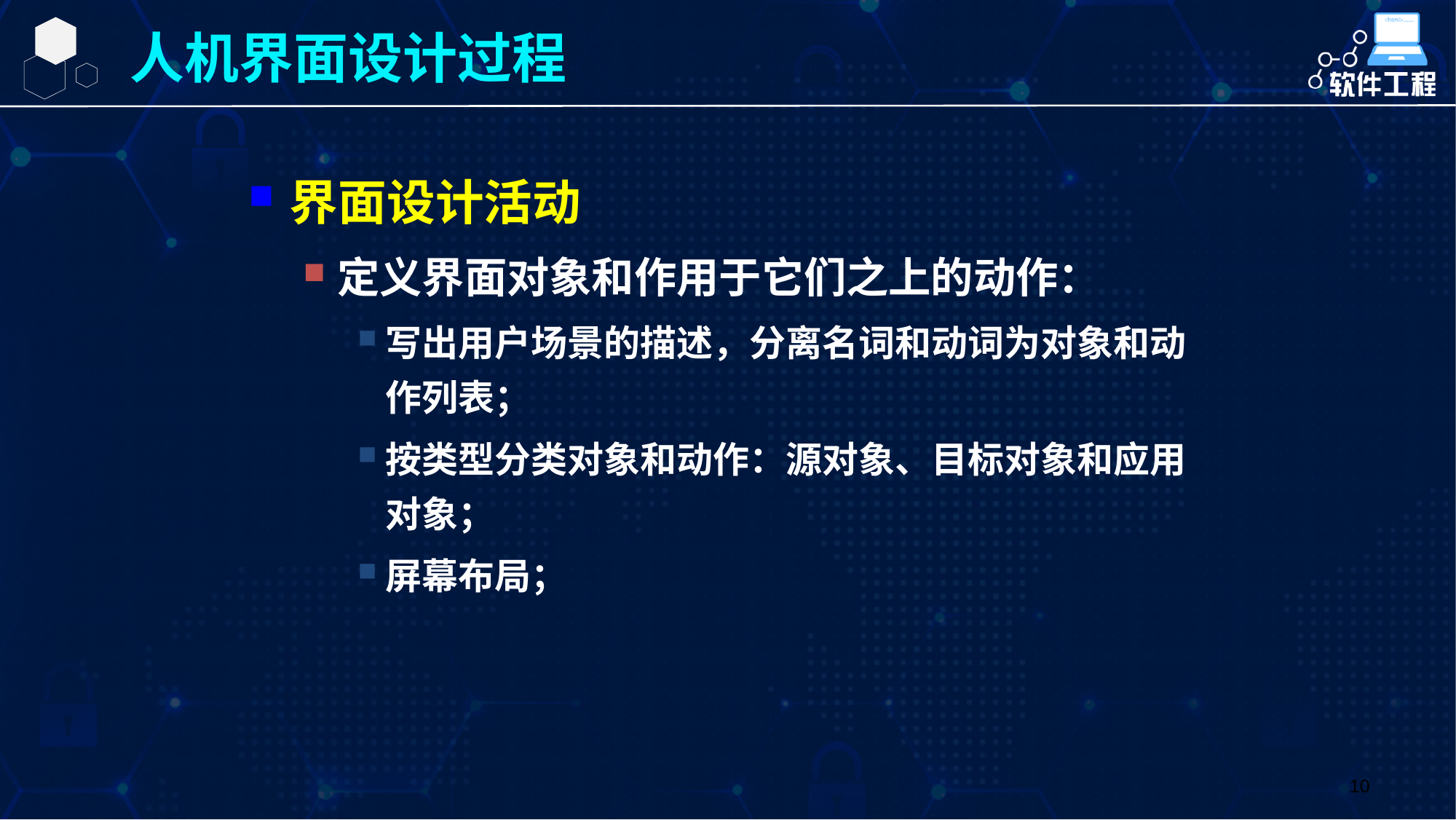

人机界面设计过程
界面设计活动
定义界面对象和作用于它们之上的动作：
写出用户场景的描述，分离名词和动词为对象和动作列表；
按类型分类对象和动作：源对象、目标对象和应用对象；
屏幕布局；
10